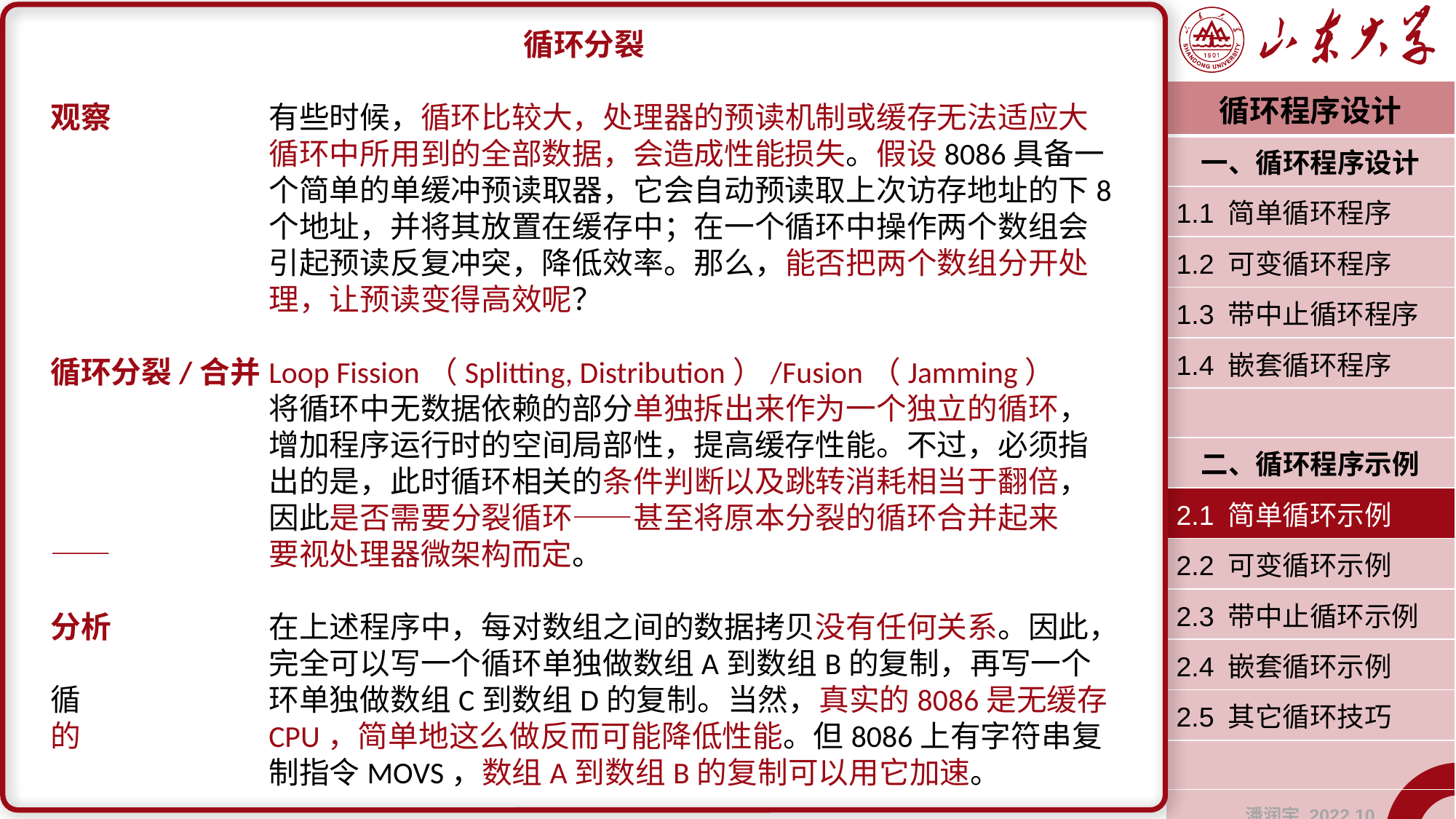

循环分裂

观察		有些时候，循环比较大，处理器的预读机制或缓存无法适应大		循环中所用到的全部数据，会造成性能损失。假设8086具备一		个简单的单缓冲预读取器，它会自动预读取上次访存地址的下8		个地址，并将其放置在缓存中；在一个循环中操作两个数组会		引起预读反复冲突，降低效率。那么，能否把两个数组分开处		理，让预读变得高效呢？

循环分裂/合并	Loop Fission（Splitting, Distribution）/Fusion（Jamming）
		将循环中无数据依赖的部分单独拆出来作为一个独立的循环，		增加程序运行时的空间局部性，提高缓存性能。不过，必须指		出的是，此时循环相关的条件判断以及跳转消耗相当于翻倍，		因此是否需要分裂循环——甚至将原本分裂的循环合并起来——		要视处理器微架构而定。

分析		在上述程序中，每对数组之间的数据拷贝没有任何关系。因此，		完全可以写一个循环单独做数组A到数组B的复制，再写一个循		环单独做数组C到数组D的复制。当然，真实的8086是无缓存的		CPU，简单地这么做反而可能降低性能。但8086上有字符串复		制指令MOVS，数组A到数组B的复制可以用它加速。
| 循环程序设计 |
| --- |
| 一、循环程序设计 |
| 1.1 简单循环程序 |
| 1.2 可变循环程序 |
| 1.3 带中止循环程序 |
| 1.4 嵌套循环程序 |
|  |
| 二、循环程序示例 |
| 2.1 简单循环示例 |
| 2.2 可变循环示例 |
| 2.3 带中止循环示例 |
| 2.4 嵌套循环示例 |
| 2.5 其它循环技巧 |
|  |
| 潘润宇 2022.10 |